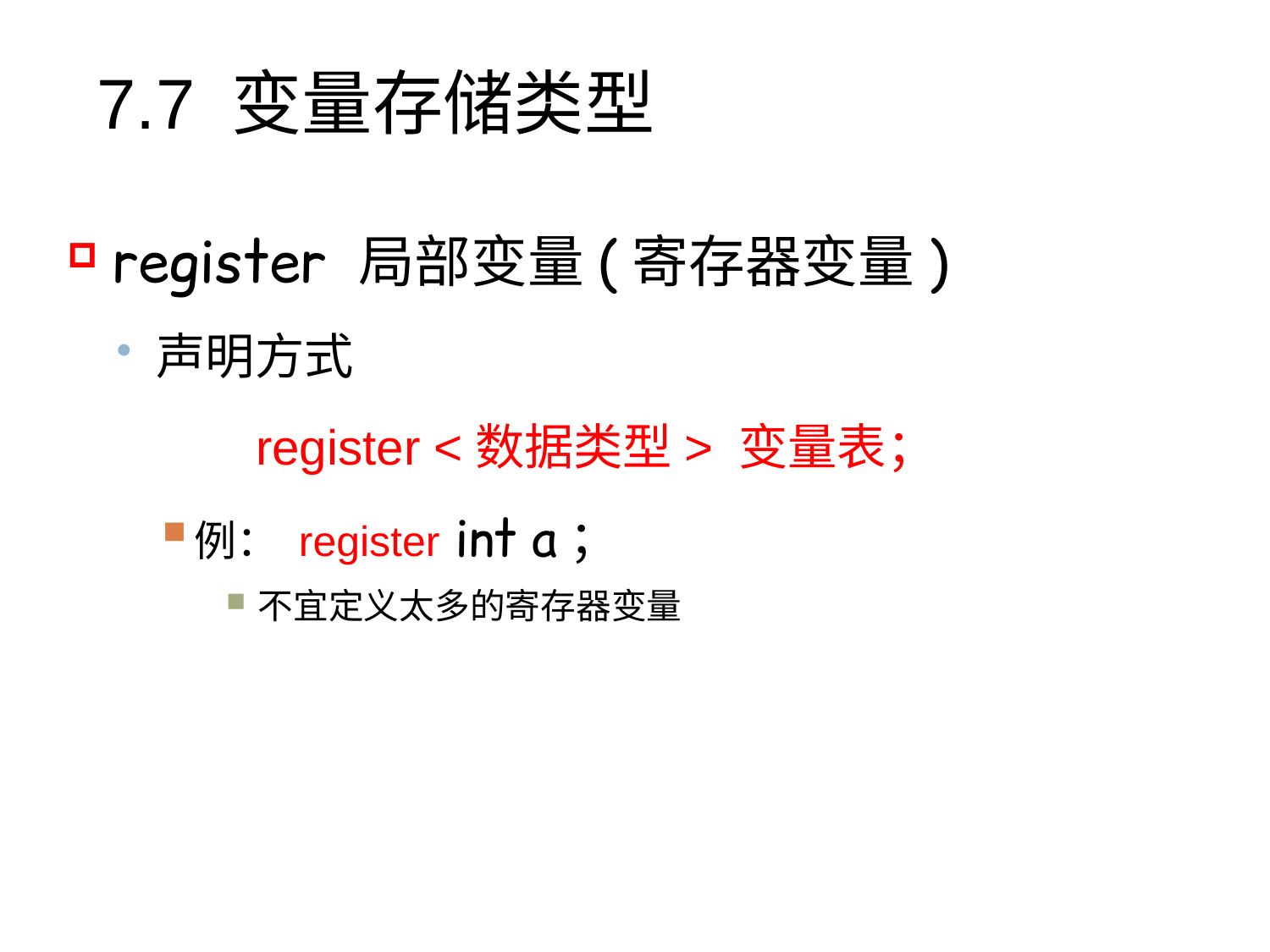

# 7.7 变量存储类型
register 局部变量(寄存器变量)
声明方式
          register <数据类型> 变量表；
例： register int a；
不宜定义太多的寄存器变量